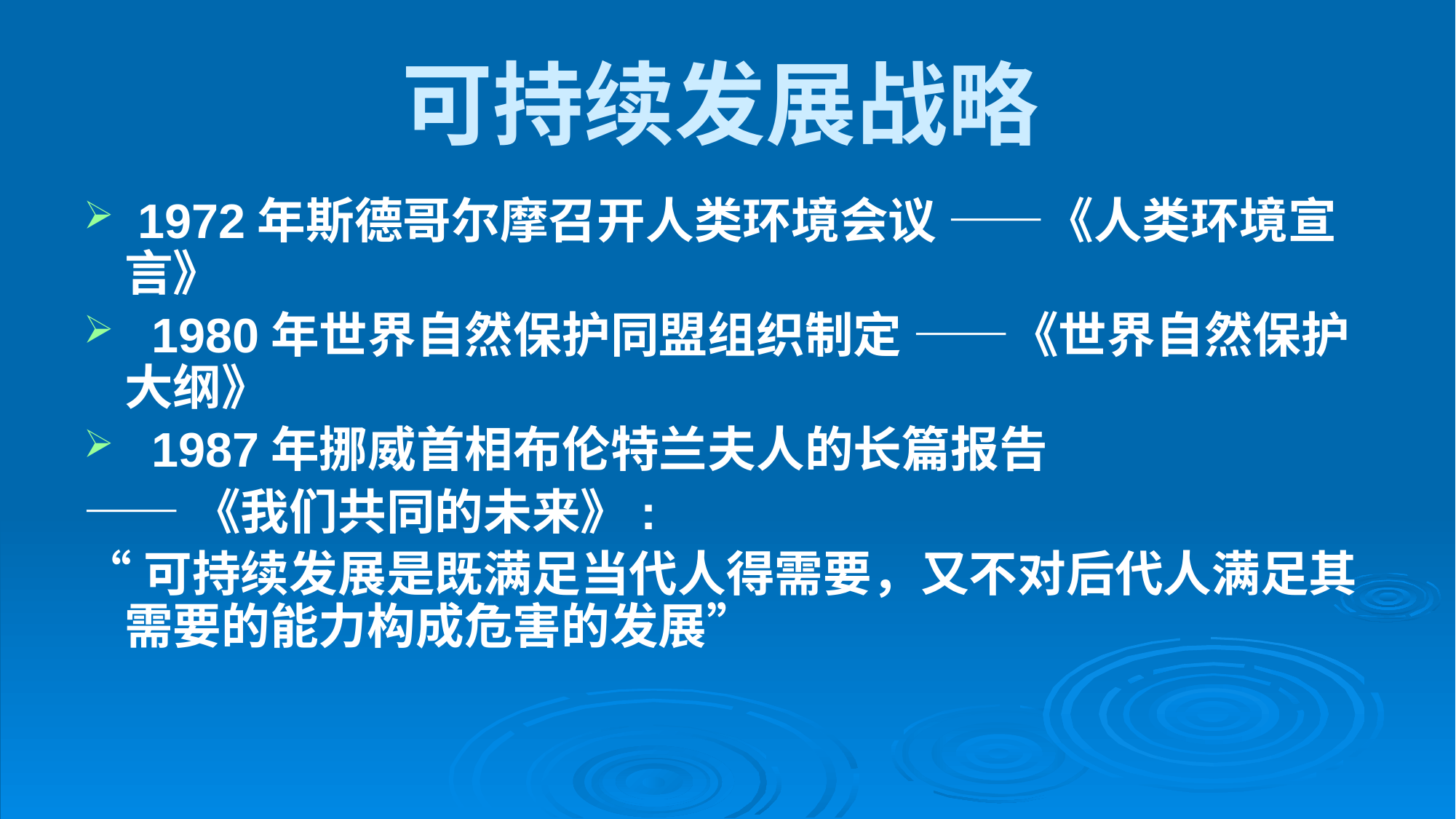

# 可持续发展战略
 1972年斯德哥尔摩召开人类环境会议 ——《人类环境宣言》
  1980年世界自然保护同盟组织制定 ——《世界自然保护大纲》
  1987年挪威首相布伦特兰夫人的长篇报告
——《我们共同的未来》:
“可持续发展是既满足当代人得需要，又不对后代人满足其需要的能力构成危害的发展”